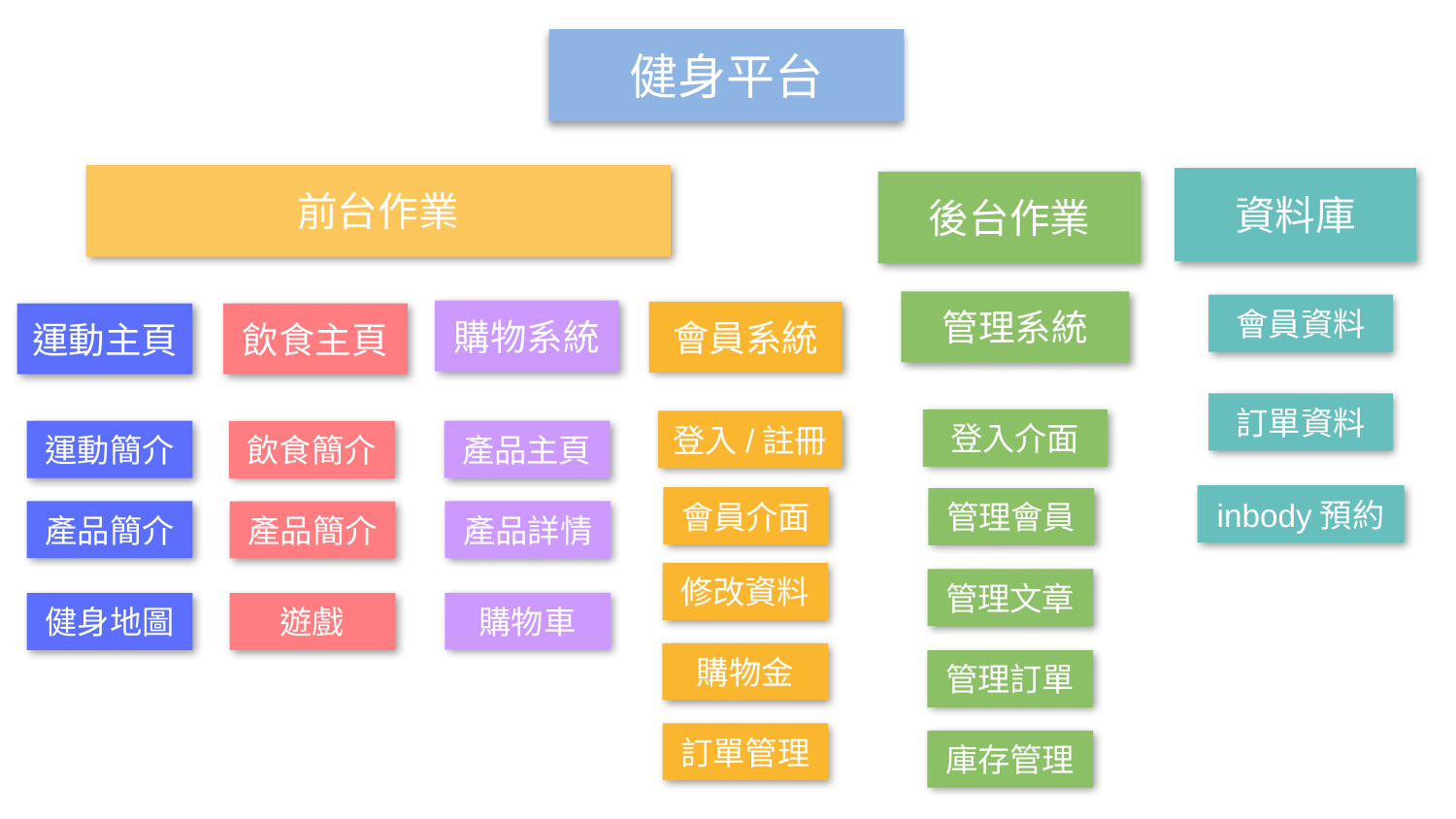

健身平台
前台作業
資料庫
後台作業
管理系統
會員資料
購物系統
會員系統
運動主頁
飲食主頁
訂單資料
登入介面
登入/註冊
運動簡介
產品主頁
飲食簡介
inbody預約
會員介面
管理會員
產品詳情
產品簡介
產品簡介
修改資料
管理文章
購物車
健身地圖
遊戲
購物金
管理訂單
訂單管理
庫存管理